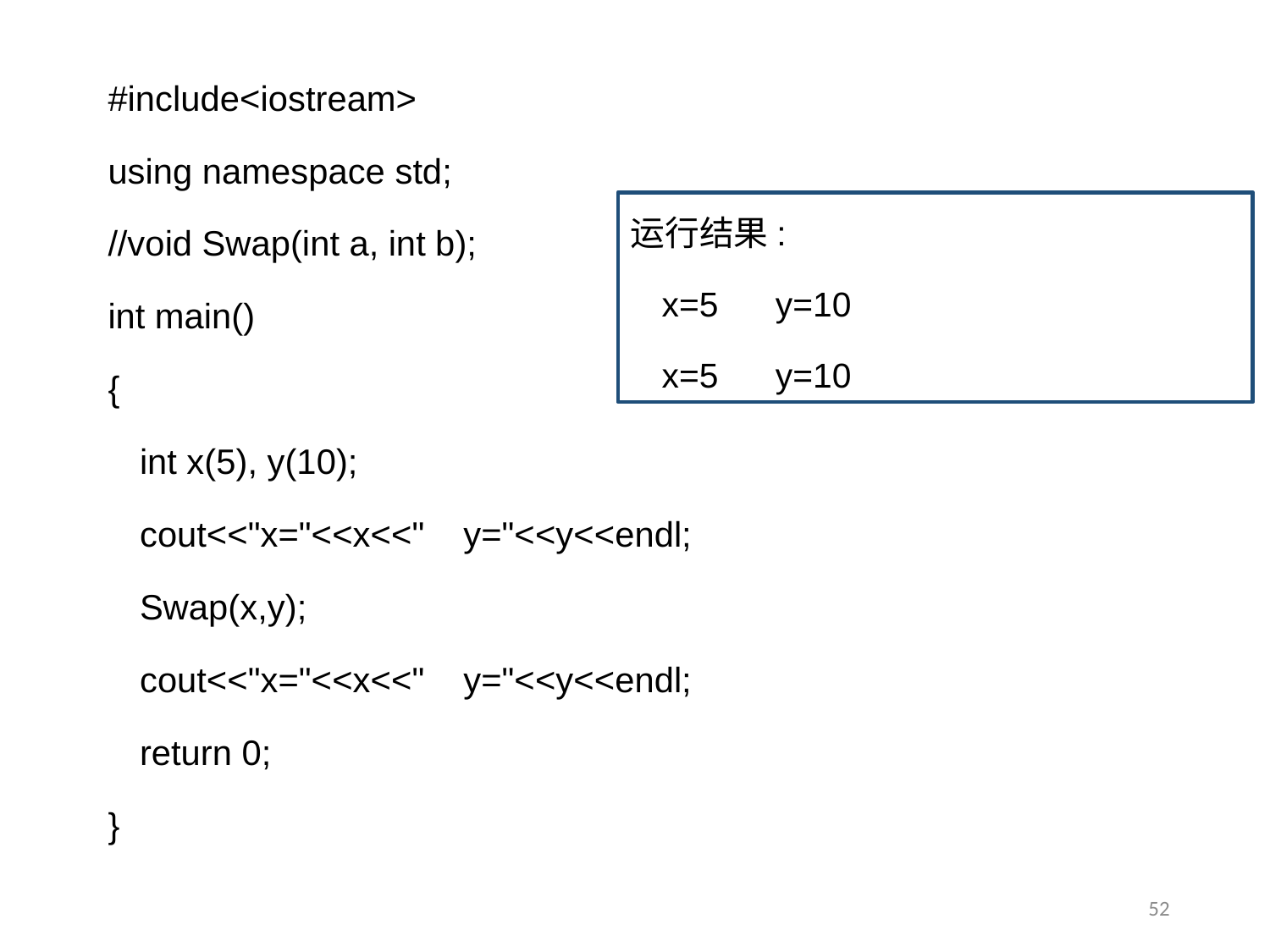

#include<iostream>
using namespace std;
//void Swap(int a, int b);
int main()
{
	int x(5), y(10);
	cout<<"x="<<x<<"    y="<<y<<endl;
	Swap(x,y);
	cout<<"x="<<x<<"    y="<<y<<endl;
	return 0;
}
# 例3-11 输入两 整数交换后输出
运行结果:
			x=5      y=10
			x=5      y=10
52